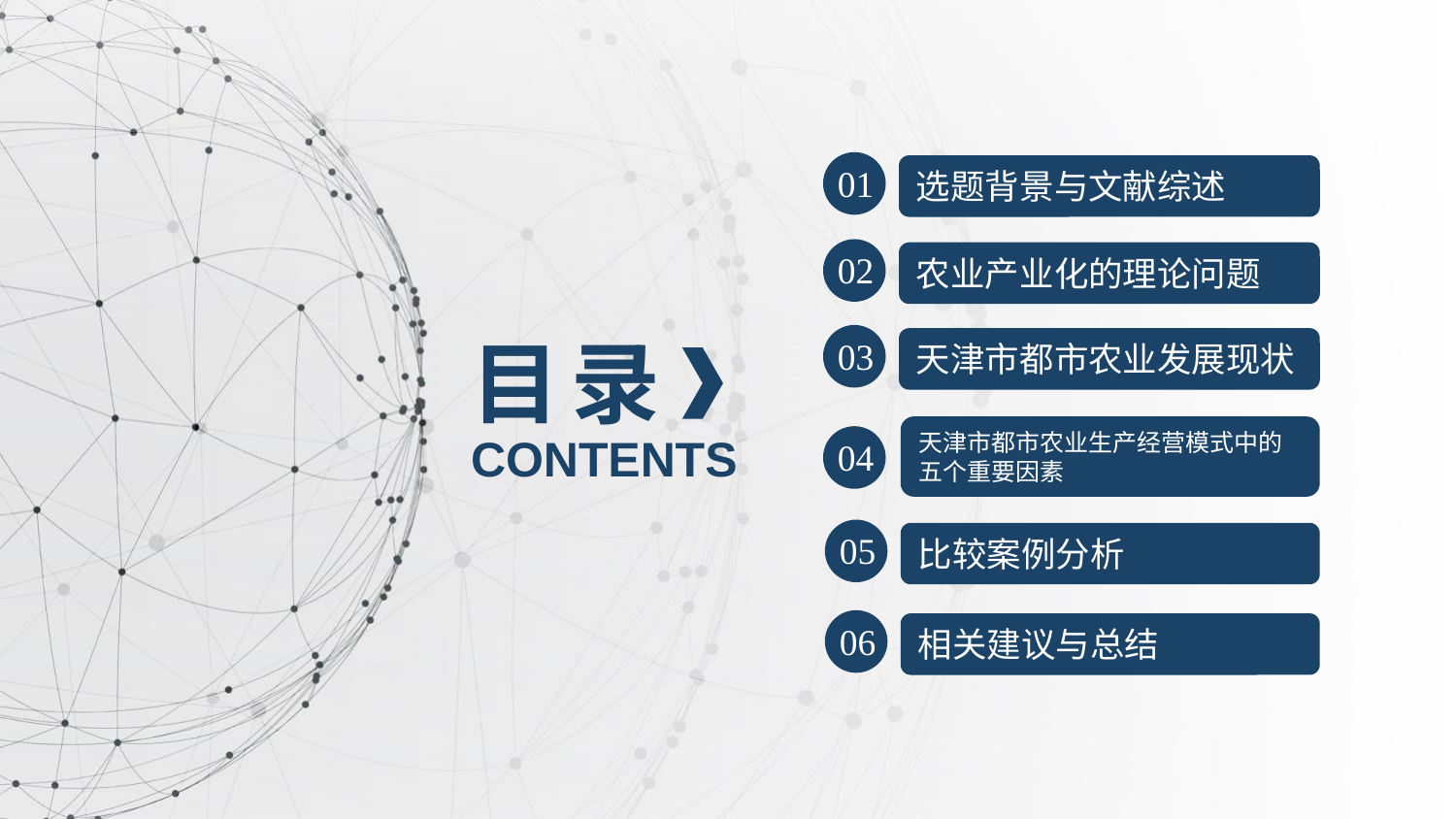

01
选题背景与文献综述

02
农业产业化的理论问题
目 录

03
天津市都市农业发展现状

天津市都市农业生产经营模式中的五个重要因素
CONTENTS

04

05
比较案例分析

06
相关建议与总结